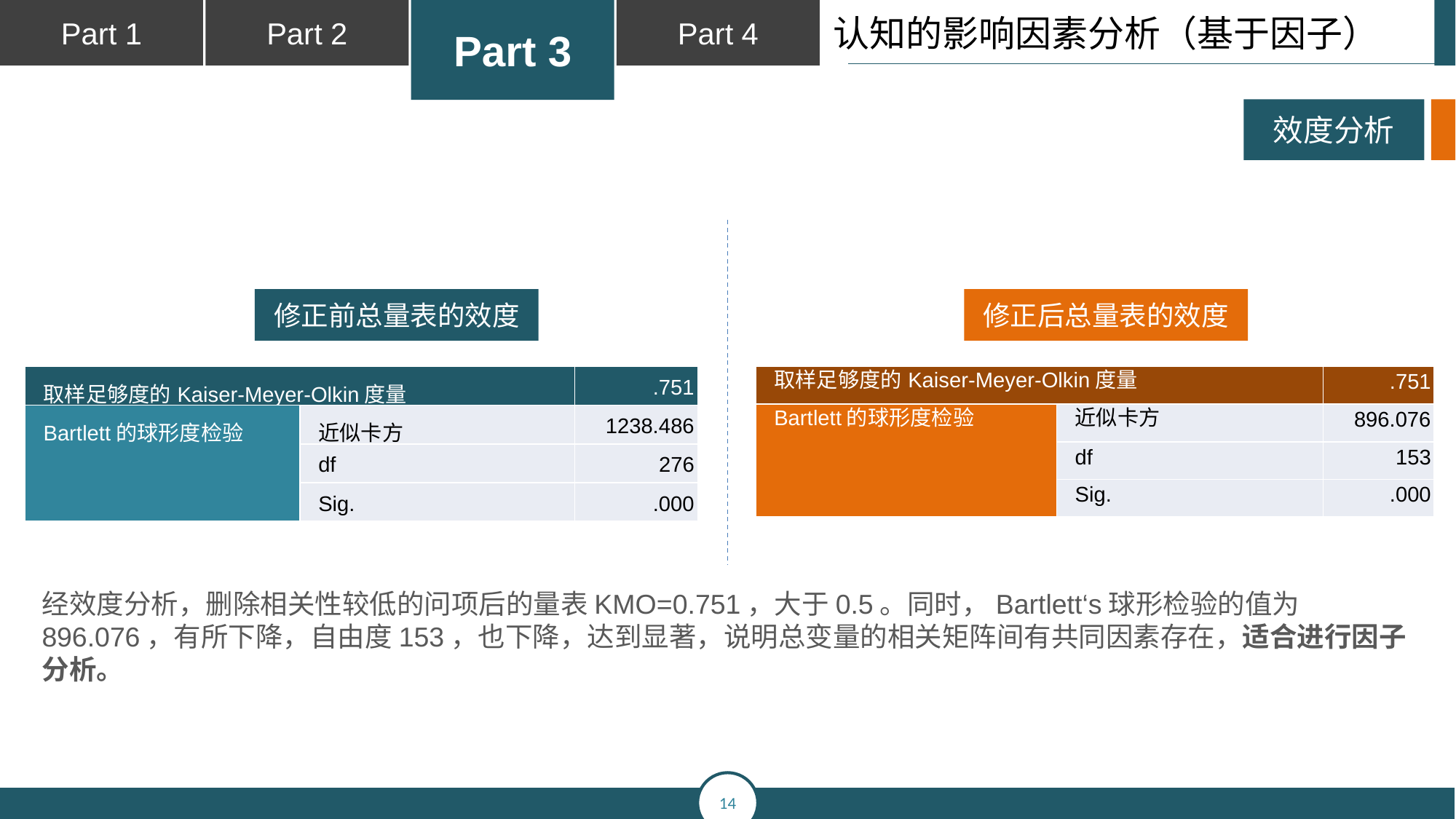

认知的影响因素分析（基于因子）
效度分析

修正前总量表的效度
修正后总量表的效度
| 取样足够度的Kaiser-Meyer-Olkin度量 |  | .751 |
| --- | --- | --- |
| Bartlett的球形度检验 | 近似卡方 | 1238.486 |
|  | df | 276 |
|  | Sig. | .000 |
| 取样足够度的Kaiser-Meyer-Olkin度量 |  | .751 |
| --- | --- | --- |
| Bartlett的球形度检验 | 近似卡方 | 896.076 |
|  | df | 153 |
|  | Sig. | .000 |
经效度分析，删除相关性较低的问项后的量表KMO=0.751，大于0.5。同时，Bartlett‘s球形检验的值为896.076，有所下降，自由度153，也下降，达到显著，说明总变量的相关矩阵间有共同因素存在，适合进行因子分析。